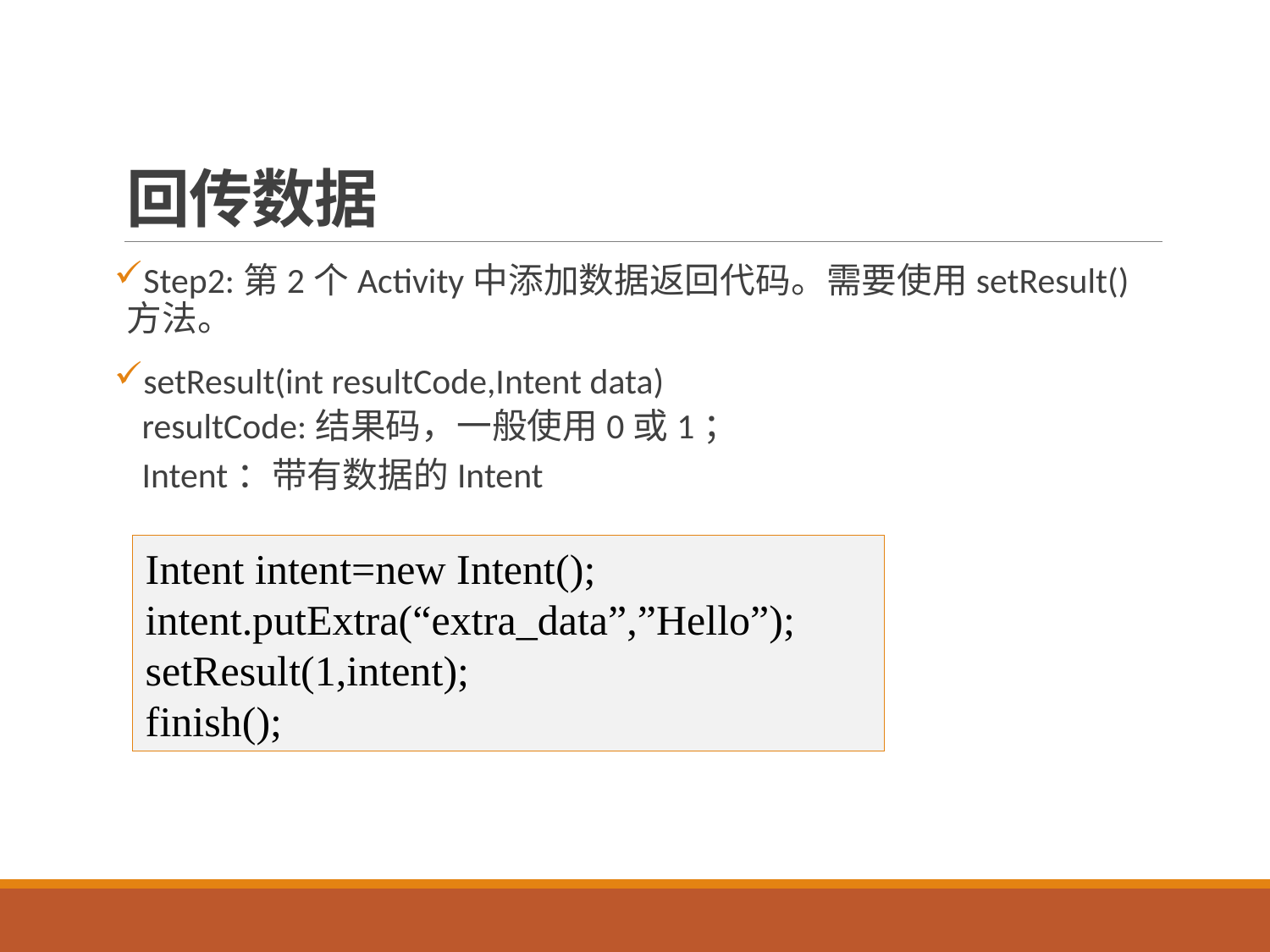

# 回传数据
Step2:第2个Activity中添加数据返回代码。需要使用setResult()方法。
setResult(int resultCode,Intent data)
resultCode:结果码，一般使用0或1；
Intent：带有数据的Intent

Intent intent=new Intent();
intent.putExtra(“extra_data”,”Hello”);
setResult(1,intent);
finish();